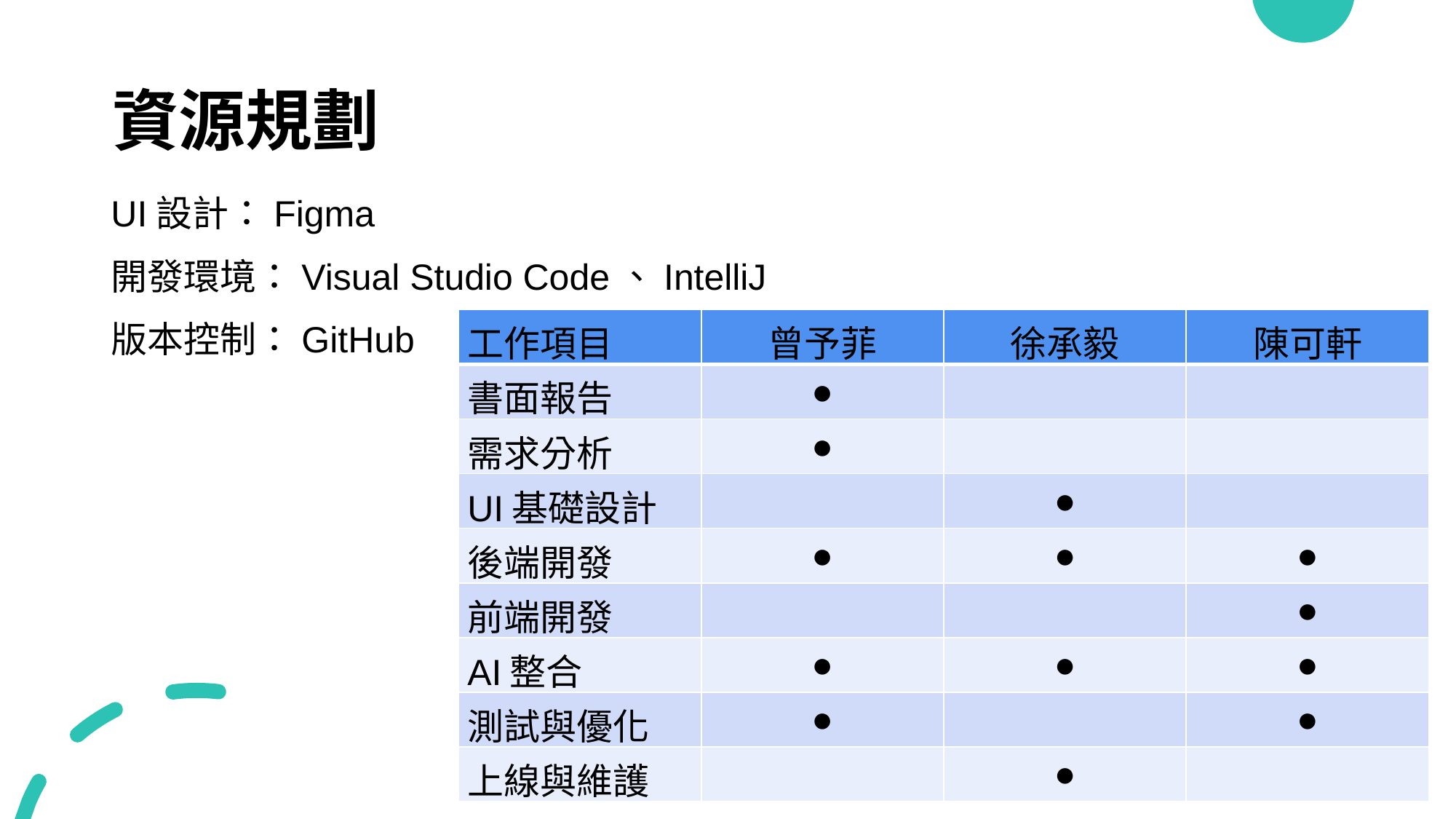

資源規劃
UI設計：Figma
開發環境：Visual Studio Code、IntelliJ
版本控制：GitHub
| 工作項目 | 曾予菲 | 徐承毅 | 陳可軒 |
| --- | --- | --- | --- |
| 書面報告 | ● |  |  |
| 需求分析 | ● |  |  |
| UI基礎設計 |  | ● |  |
| 後端開發 | ● | ● | ● |
| 前端開發 |  |  | ● |
| AI整合 | ● | ● | ● |
| 測試與優化 | ● |  | ● |
| 上線與維護 |  | ● |  |